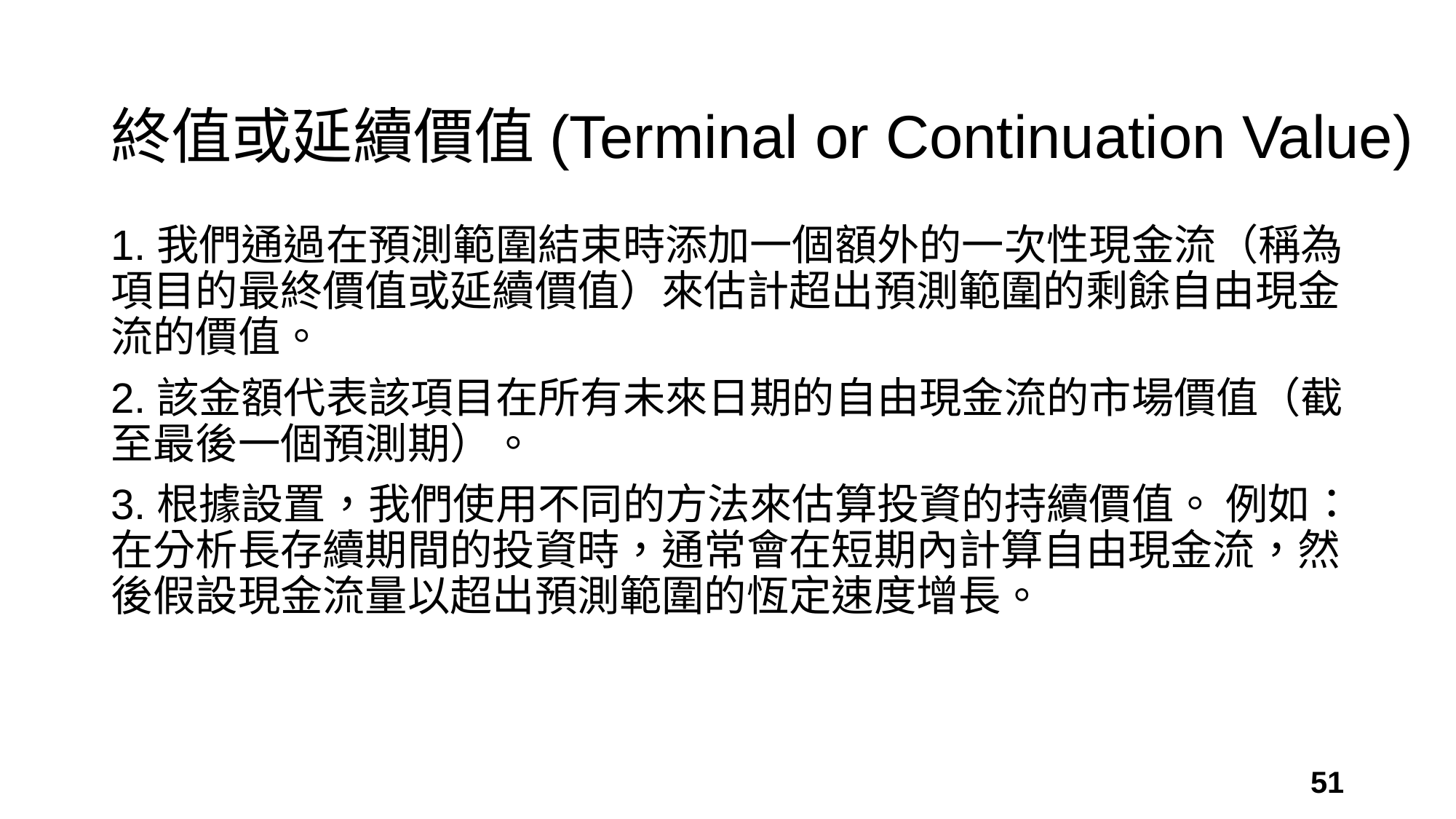

# 終值或延續價值(Terminal or Continuation Value)
1.我們通過在預測範圍結束時添加一個額外的一次性現金流（稱為項目的最終價值或延續價值）來估計超出預測範圍的剩餘自由現金流的價值。
2.該金額代表該項目在所有未來日期的自由現金流的市場價值（截至最後一個預測期）。
3.根據設置，我們使用不同的方法來估算投資的持續價值。 例如：在分析長存續期間的投資時，通常會在短期內計算自由現金流，然後假設現金流量以超出預測範圍的恆定速度增長。
51